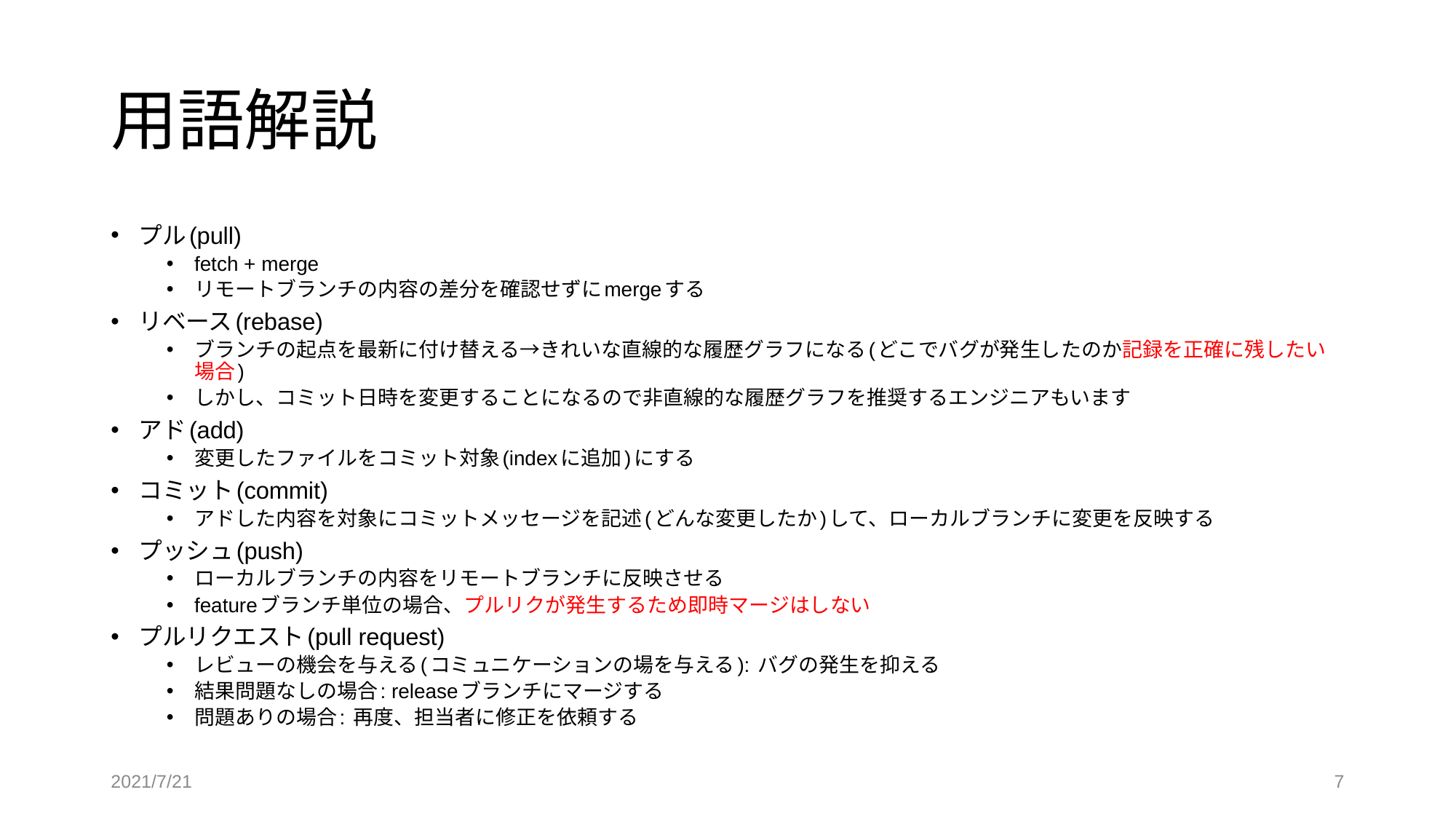

# 用語解説
プル(pull)
fetch + merge
リモートブランチの内容の差分を確認せずにmergeする
リベース(rebase)
ブランチの起点を最新に付け替える→きれいな直線的な履歴グラフになる(どこでバグが発生したのか記録を正確に残したい場合)
しかし、コミット日時を変更することになるので非直線的な履歴グラフを推奨するエンジニアもいます
アド(add)
変更したファイルをコミット対象(indexに追加)にする
コミット(commit)
アドした内容を対象にコミットメッセージを記述(どんな変更したか)して、ローカルブランチに変更を反映する
プッシュ(push)
ローカルブランチの内容をリモートブランチに反映させる
featureブランチ単位の場合、プルリクが発生するため即時マージはしない
プルリクエスト(pull request)
レビューの機会を与える(コミュニケーションの場を与える): バグの発生を抑える
結果問題なしの場合: releaseブランチにマージする
問題ありの場合: 再度、担当者に修正を依頼する
2021/7/21
7